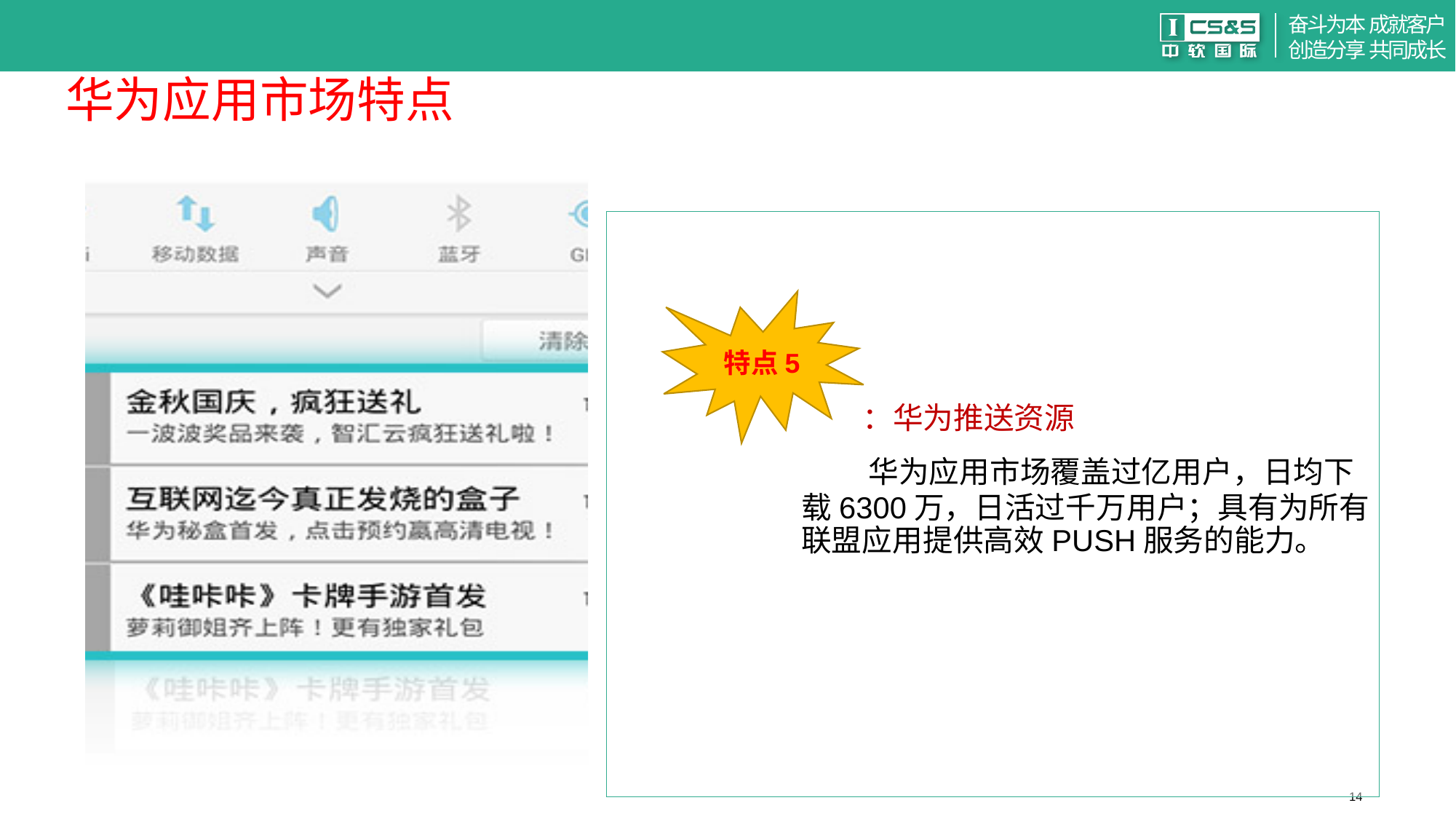

# 华为应用市场特点
        ：华为推送资源
      华为应用市场覆盖过亿用户，日均下载6300万，日活过千万用户；具有为所有联盟应用提供高效PUSH服务的能力。

特点5